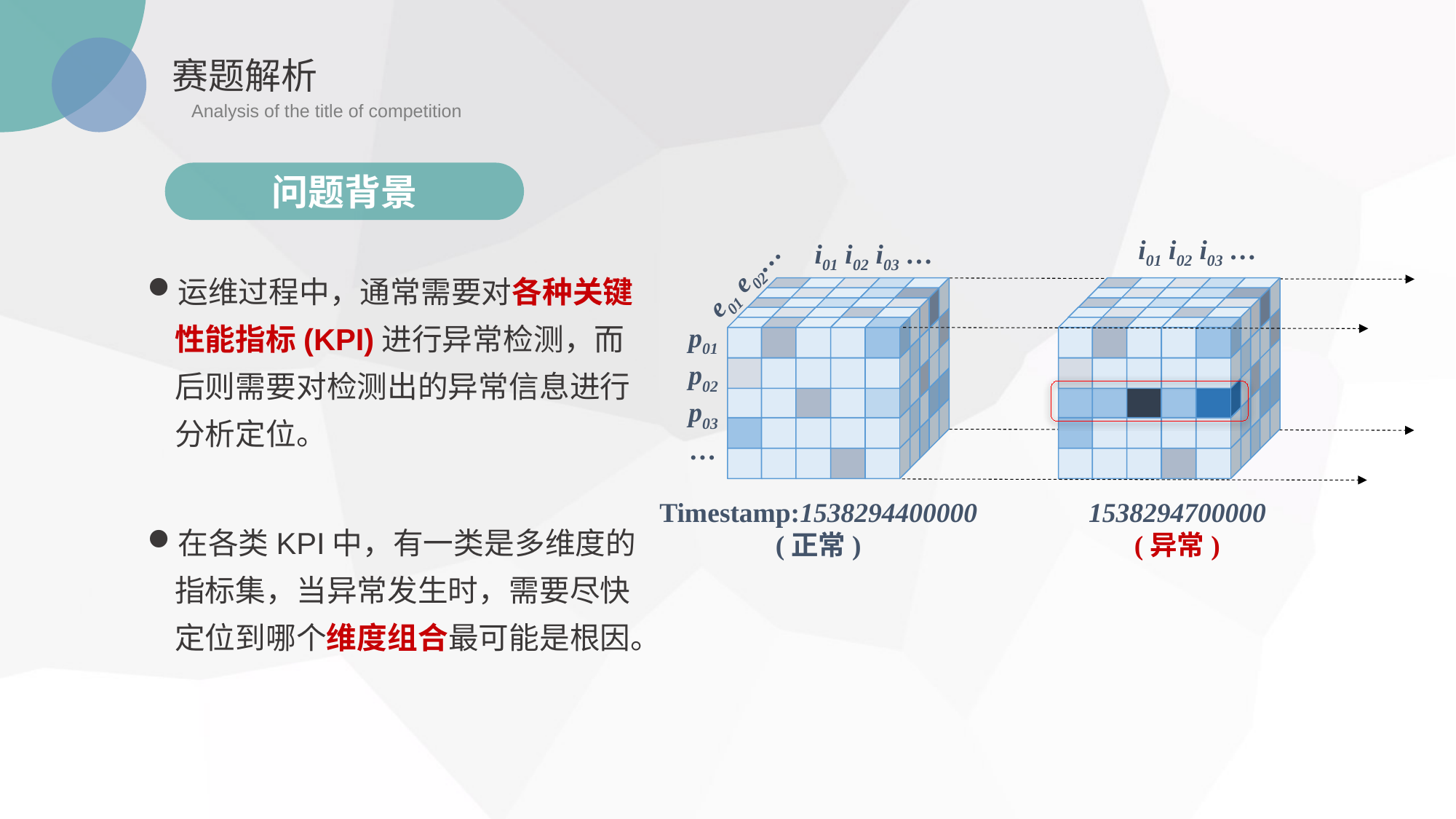

赛题解析
Analysis of the title of competition

问题背景

运维过程中，通常需要对各种关键性能指标(KPI)进行异常检测，而后则需要对检测出的异常信息进行分析定位。

在各类KPI中，有一类是多维度的指标集，当异常发生时，需要尽快定位到哪个维度组合最可能是根因。
i01 i02 i03 …
i01 i02 i03 …
e01 e02…

p01 p02 p03 …
Timestamp:1538294400000 (正常)
1538294700000
(异常)